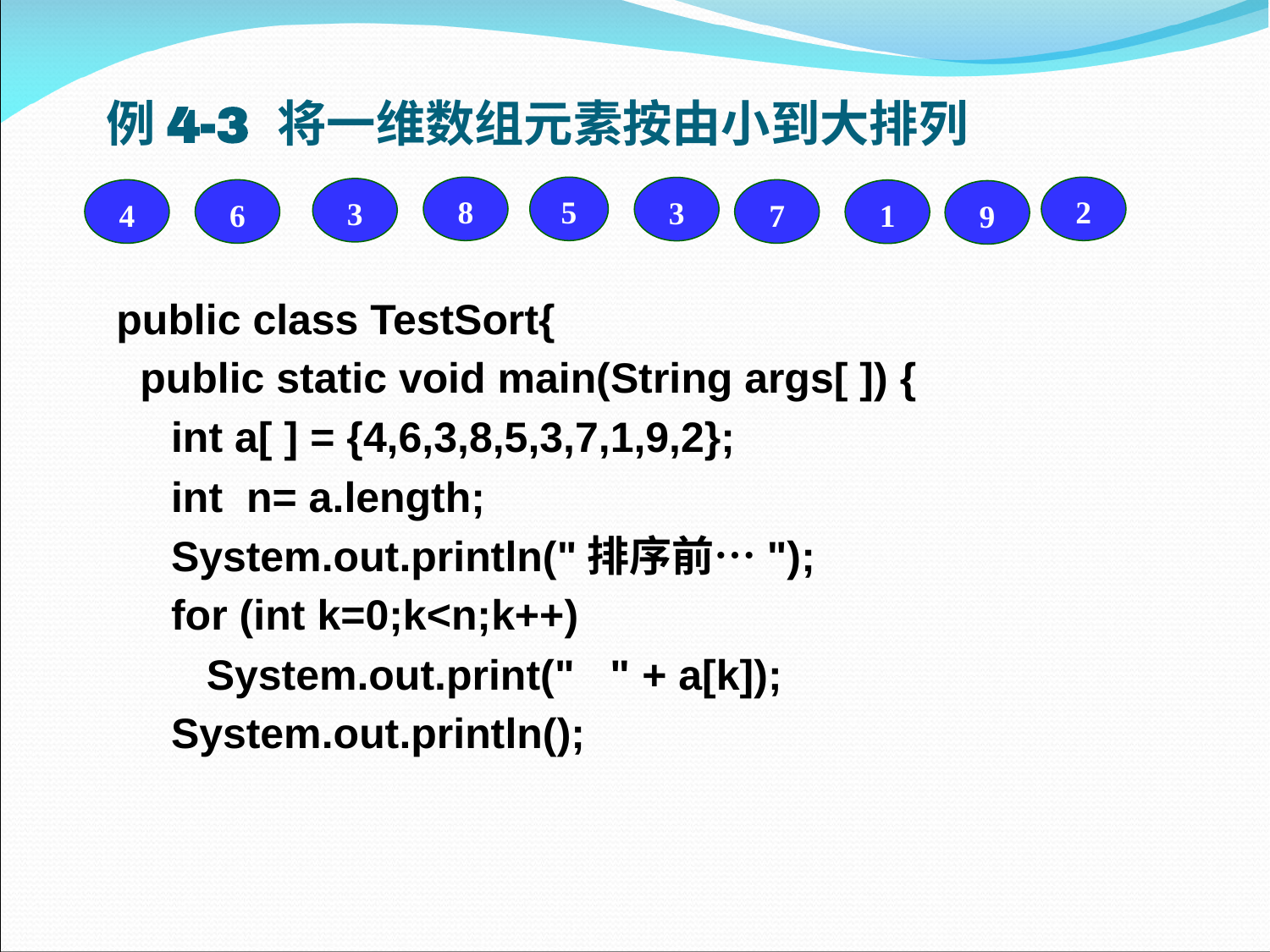

# 例4-3 将一维数组元素按由小到大排列
8
5
2
3
3
4
6
7
1
9
public class TestSort{
  public static void main(String args[ ]) {
int a[ ] = {4,6,3,8,5,3,7,1,9,2};
int  n= a.length;
System.out.println("排序前…");
for (int k=0;k<n;k++)
   System.out.print("   " + a[k]);
System.out.println();